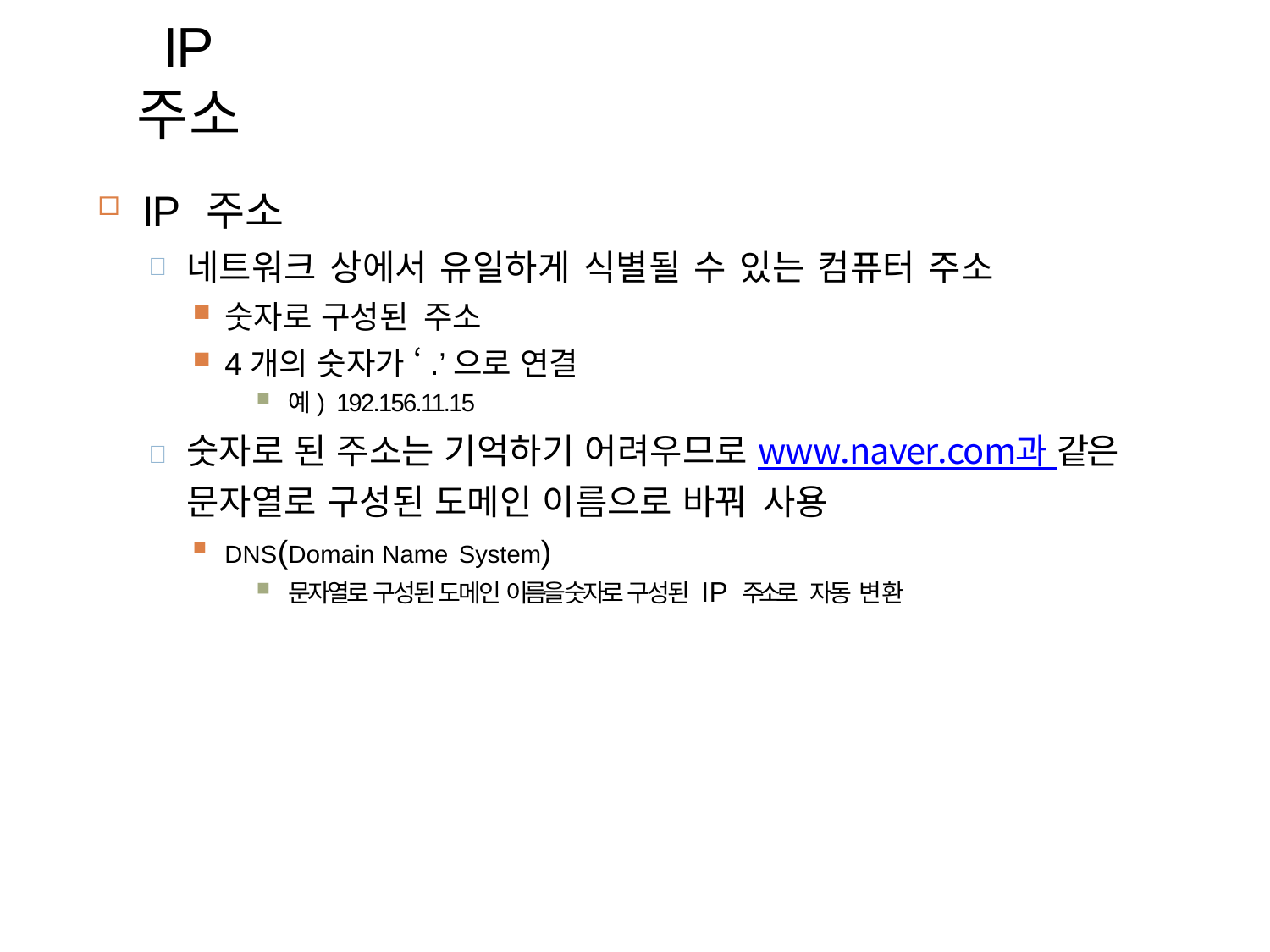

# IP 주소
4
IP 주소
네트워크 상에서 유일하게 식별될 수 있는 컴퓨터 주소
숫자로 구성된 주소
4개의 숫자가 ‘.’으로 연결
예) 192.156.11.15
숫자로 된 주소는 기억하기 어려우므로 www.naver.com과 같은  문자열로 구성된 도메인 이름으로 바꿔 사용
DNS(Domain Name System)
문자열로 구성된 도메인 이름을 숫자로 구성된 IP 주소로 자동 변환